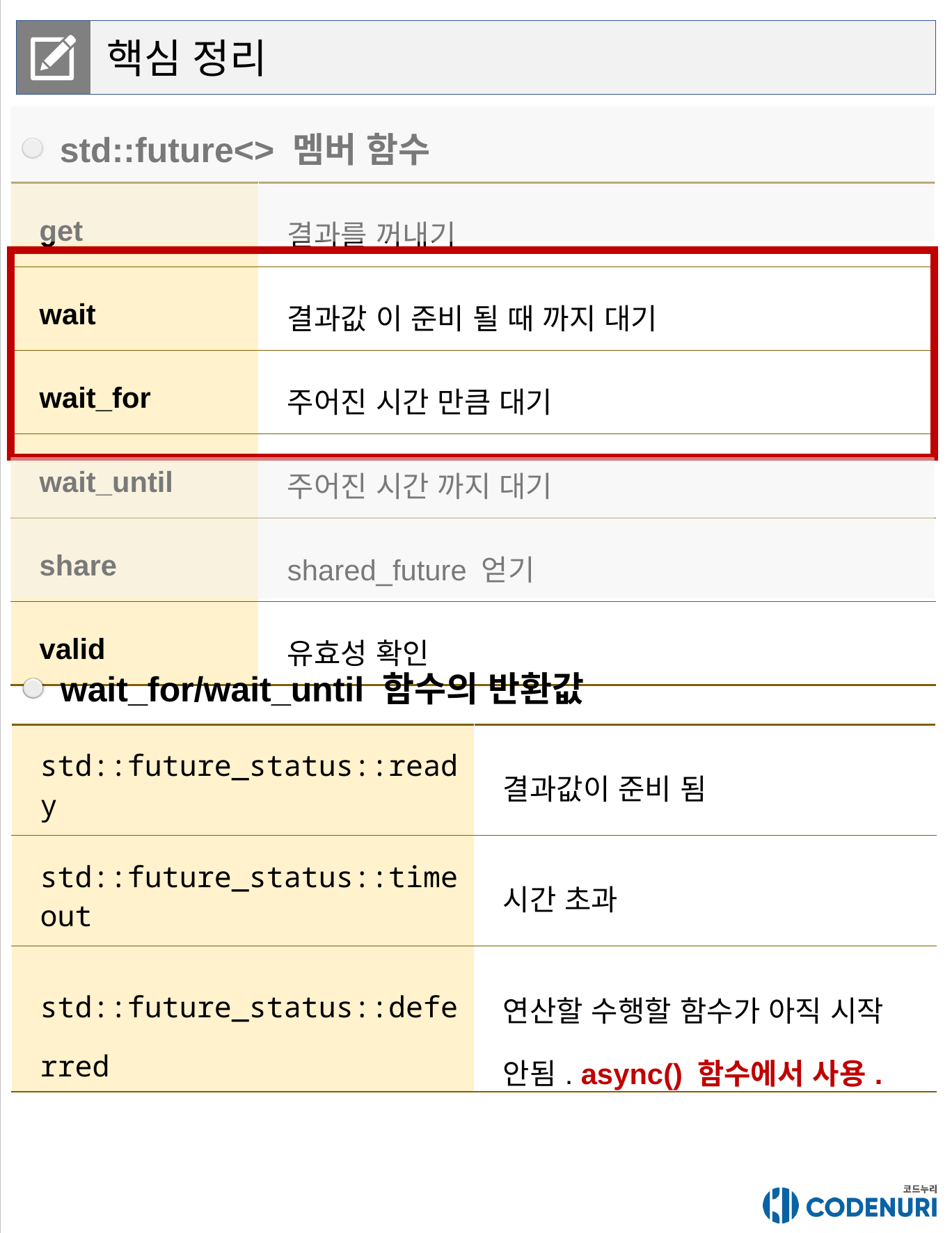

핵심 정리

std::future<> 멤버 함수

| get | 결과를 꺼내기 |
| --- | --- |
| wait | 결과값 이 준비 될 때 까지 대기 |
| wait\_for | 주어진 시간 만큼 대기 |
| wait\_until | 주어진 시간 까지 대기 |
| share | shared\_future 얻기 |
| valid | 유효성 확인 |
wait_for/wait_until 함수의 반환값
| std::future\_status::ready | 결과값이 준비 됨 |
| --- | --- |
| std::future\_status::timeout | 시간 초과 |
| std::future\_status::deferred | 연산할 수행할 함수가 아직 시작 안됨. async() 함수에서 사용. |